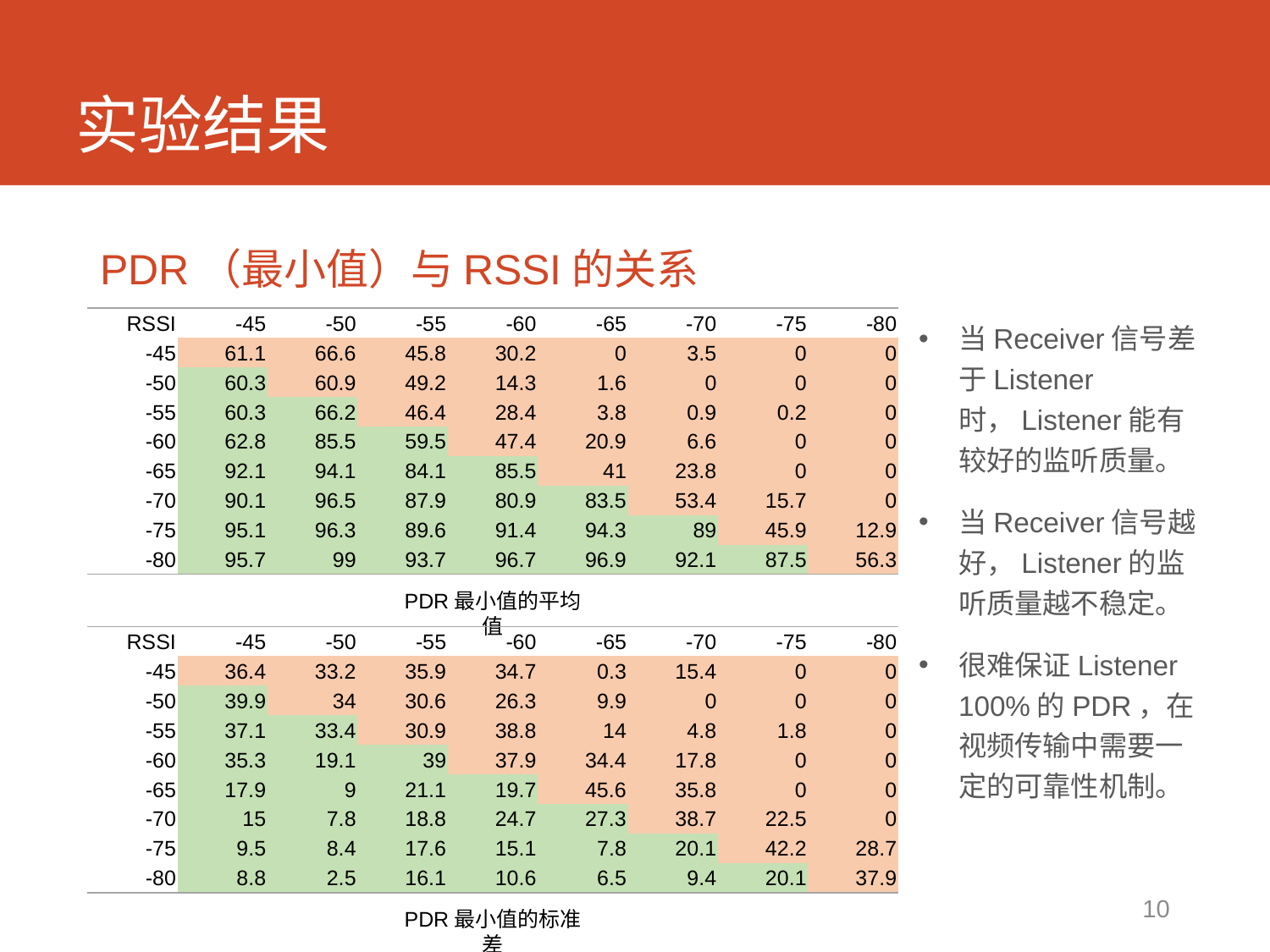

# 实验结果
PDR（最小值）与RSSI的关系

| RSSI | -45 | -50 | -55 | -60 | -65 | -70 | -75 | -80 |
| --- | --- | --- | --- | --- | --- | --- | --- | --- |
| -45 | 61.1 | 66.6 | 45.8 | 30.2 | 0 | 3.5 | 0 | 0 |
| -50 | 60.3 | 60.9 | 49.2 | 14.3 | 1.6 | 0 | 0 | 0 |
| -55 | 60.3 | 66.2 | 46.4 | 28.4 | 3.8 | 0.9 | 0.2 | 0 |
| -60 | 62.8 | 85.5 | 59.5 | 47.4 | 20.9 | 6.6 | 0 | 0 |
| -65 | 92.1 | 94.1 | 84.1 | 85.5 | 41 | 23.8 | 0 | 0 |
| -70 | 90.1 | 96.5 | 87.9 | 80.9 | 83.5 | 53.4 | 15.7 | 0 |
| -75 | 95.1 | 96.3 | 89.6 | 91.4 | 94.3 | 89 | 45.9 | 12.9 |
| -80 | 95.7 | 99 | 93.7 | 96.7 | 96.9 | 92.1 | 87.5 | 56.3 |
当Receiver信号差于Listener时，Listener能有较好的监听质量。
当Receiver信号越好，Listener的监听质量越不稳定。
很难保证Listener 100%的PDR，在视频传输中需要一定的可靠性机制。
PDR最小值的平均值
| RSSI | -45 | -50 | -55 | -60 | -65 | -70 | -75 | -80 |
| --- | --- | --- | --- | --- | --- | --- | --- | --- |
| -45 | 36.4 | 33.2 | 35.9 | 34.7 | 0.3 | 15.4 | 0 | 0 |
| -50 | 39.9 | 34 | 30.6 | 26.3 | 9.9 | 0 | 0 | 0 |
| -55 | 37.1 | 33.4 | 30.9 | 38.8 | 14 | 4.8 | 1.8 | 0 |
| -60 | 35.3 | 19.1 | 39 | 37.9 | 34.4 | 17.8 | 0 | 0 |
| -65 | 17.9 | 9 | 21.1 | 19.7 | 45.6 | 35.8 | 0 | 0 |
| -70 | 15 | 7.8 | 18.8 | 24.7 | 27.3 | 38.7 | 22.5 | 0 |
| -75 | 9.5 | 8.4 | 17.6 | 15.1 | 7.8 | 20.1 | 42.2 | 28.7 |
| -80 | 8.8 | 2.5 | 16.1 | 10.6 | 6.5 | 9.4 | 20.1 | 37.9 |
10
PDR最小值的标准差